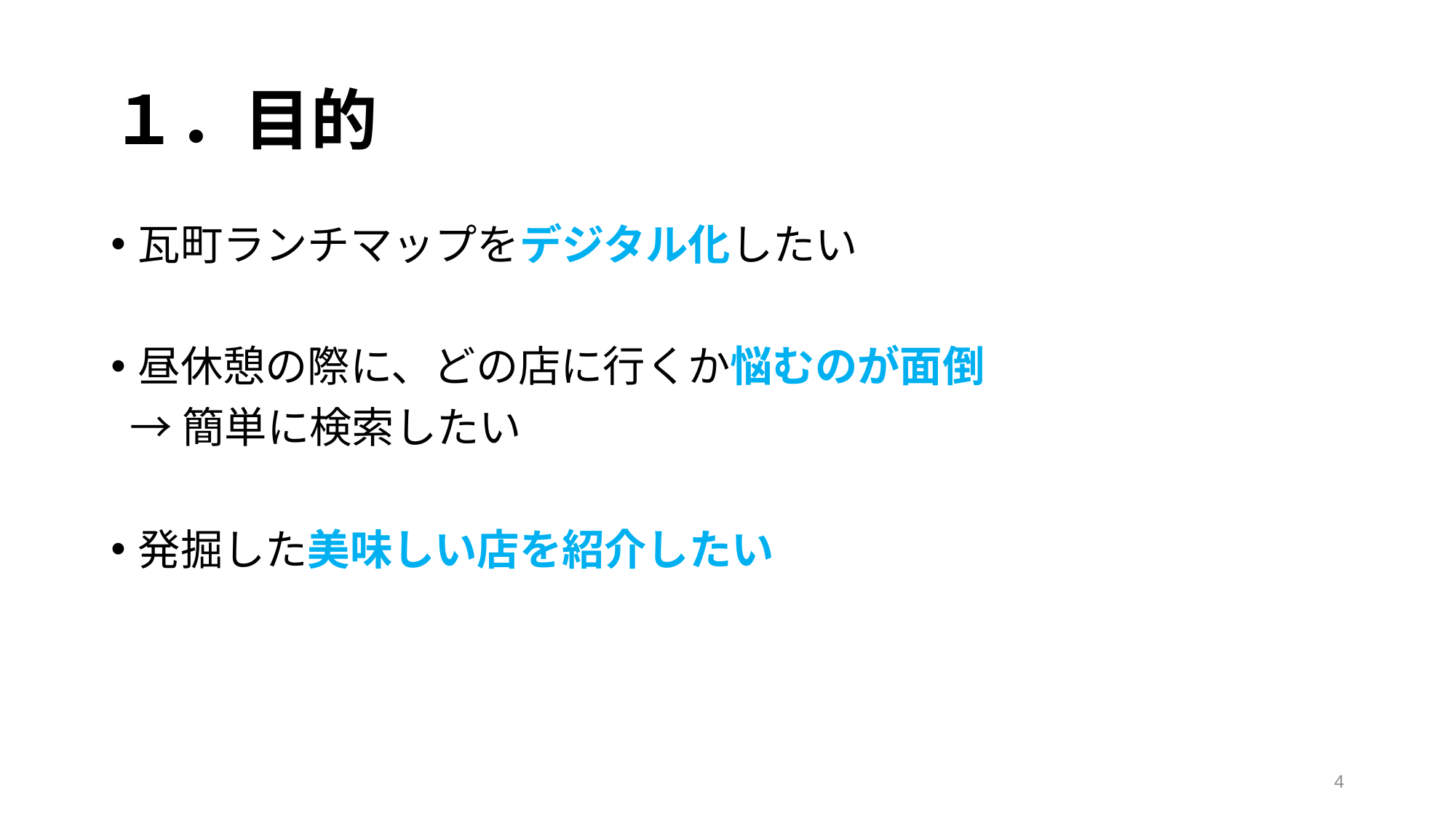

# １．目的
瓦町ランチマップをデジタル化したい

昼休憩の際に、どの店に行くか悩むのが面倒
  →簡単に検索したい

発掘した美味しい店を紹介したい
4